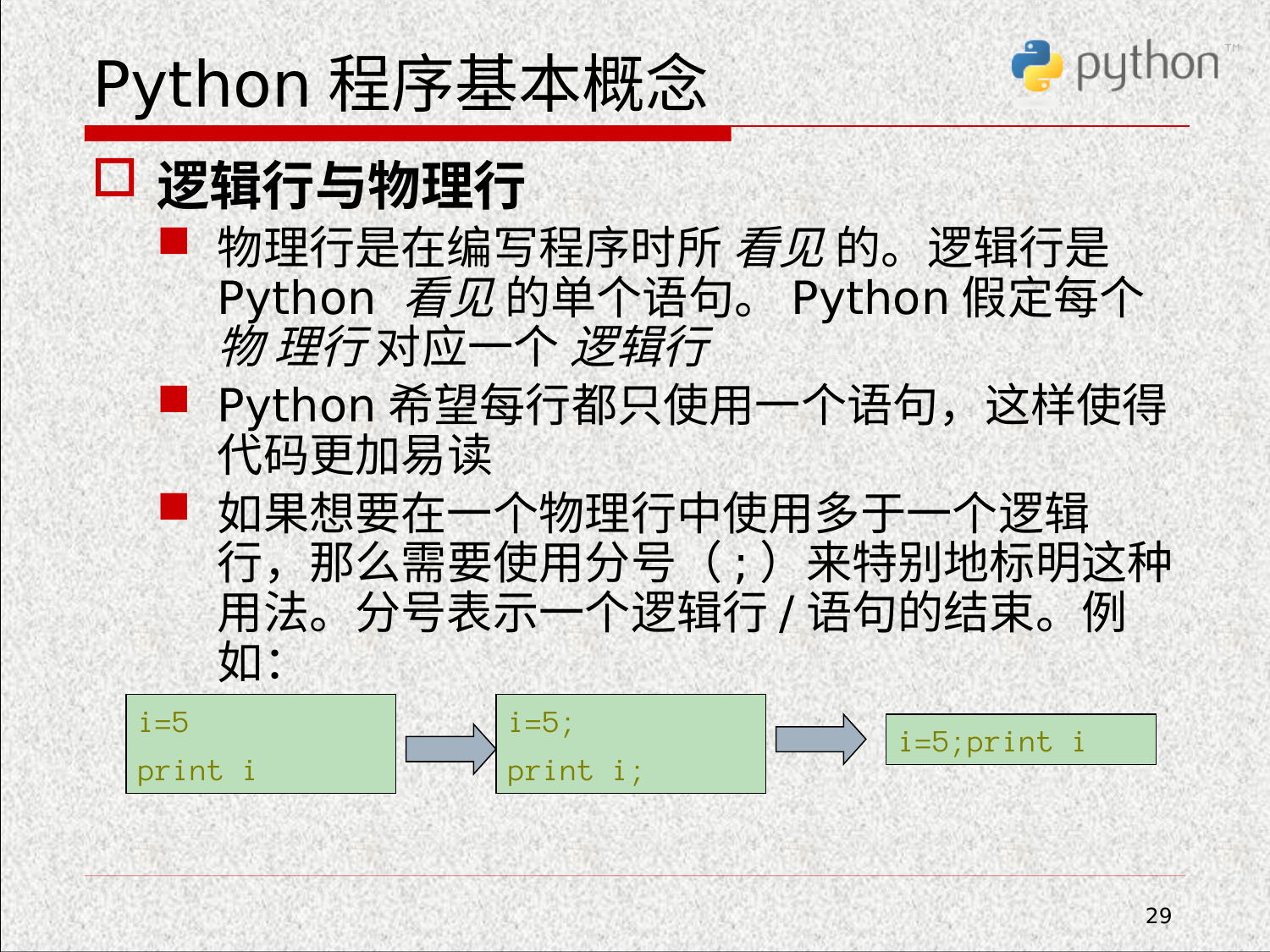

# Python程序基本概念
逻辑行与物理行
物理行是在编写程序时所 看见 的。逻辑行是Python 看见 的单个语句。Python假定每个 物 理行 对应一个 逻辑行
Python希望每行都只使用一个语句，这样使得代码更加易读
如果想要在一个物理行中使用多于一个逻辑行，那么需要使用分号（;）来特别地标明这种用法。分号表示一个逻辑行/语句的结束。例如：

i=5
print i
i=5;
print i;

i=5;print i

29